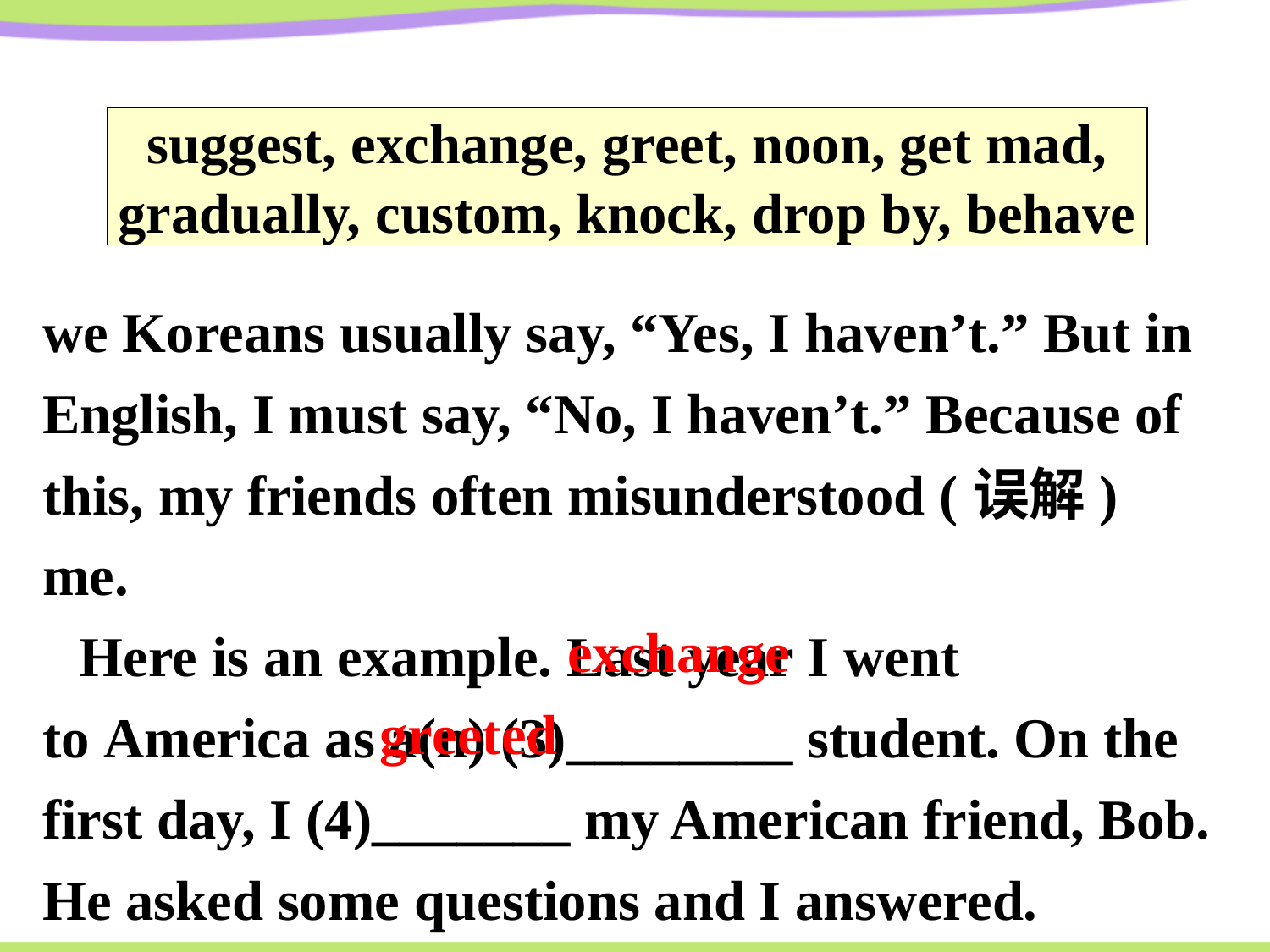

| suggest, exchange, greet, noon, get mad, gradually, custom, knock, drop by, behave |
| --- |
we Koreans usually say, “Yes, I haven’t.” But in English, I must say, “No, I haven’t.” Because of this, my friends often misunderstood (误解) me.
Here is an example. Last year I went to America as a(n) (3)________ student. On the first day, I (4)_______ my American friend, Bob. He asked some questions and I answered.
exchange
greeted